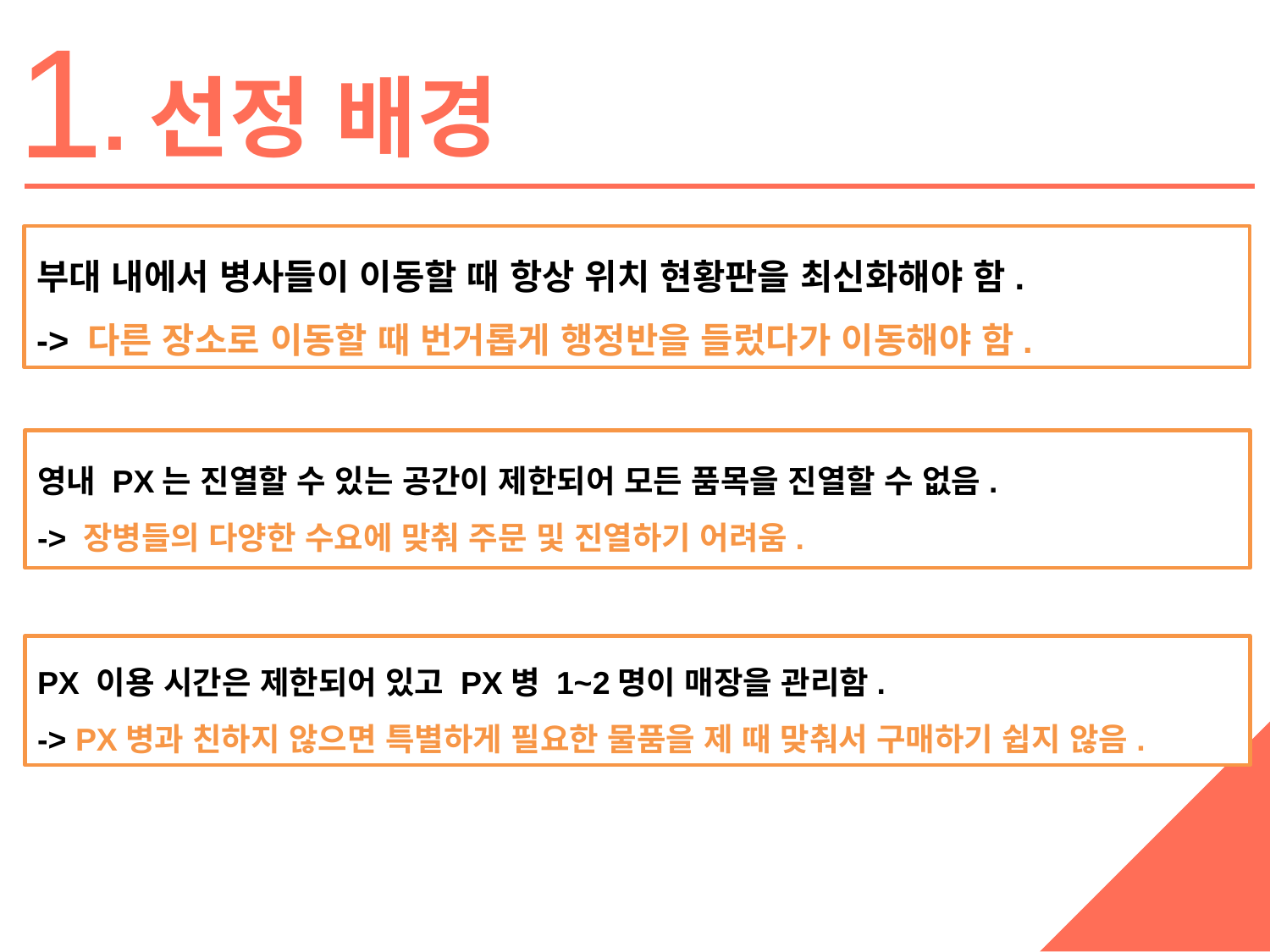

1
 .선정 배경
부대 내에서 병사들이 이동할 때 항상 위치 현황판을 최신화해야 함.
-> 다른 장소로 이동할 때 번거롭게 행정반을 들렀다가 이동해야 함.
영내 PX는 진열할 수 있는 공간이 제한되어 모든 품목을 진열할 수 없음.
-> 장병들의 다양한 수요에 맞춰 주문 및 진열하기 어려움.
PX 이용 시간은 제한되어 있고 PX병 1~2명이 매장을 관리함.
-> PX병과 친하지 않으면 특별하게 필요한 물품을 제 때 맞춰서 구매하기 쉽지 않음.